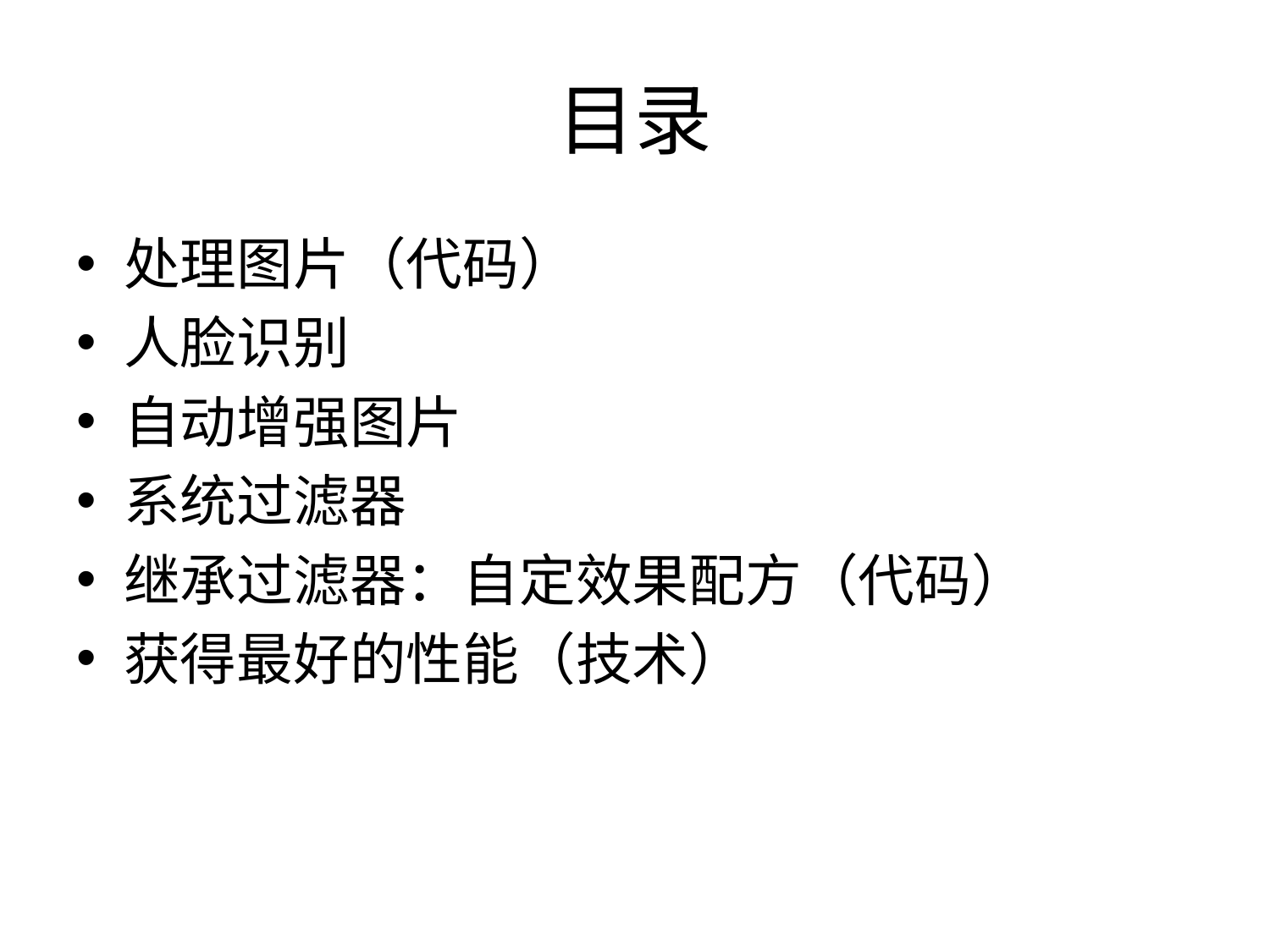

# 目录
处理图片（代码）
人脸识别
自动增强图片
系统过滤器
继承过滤器：自定效果配方（代码）
获得最好的性能（技术）